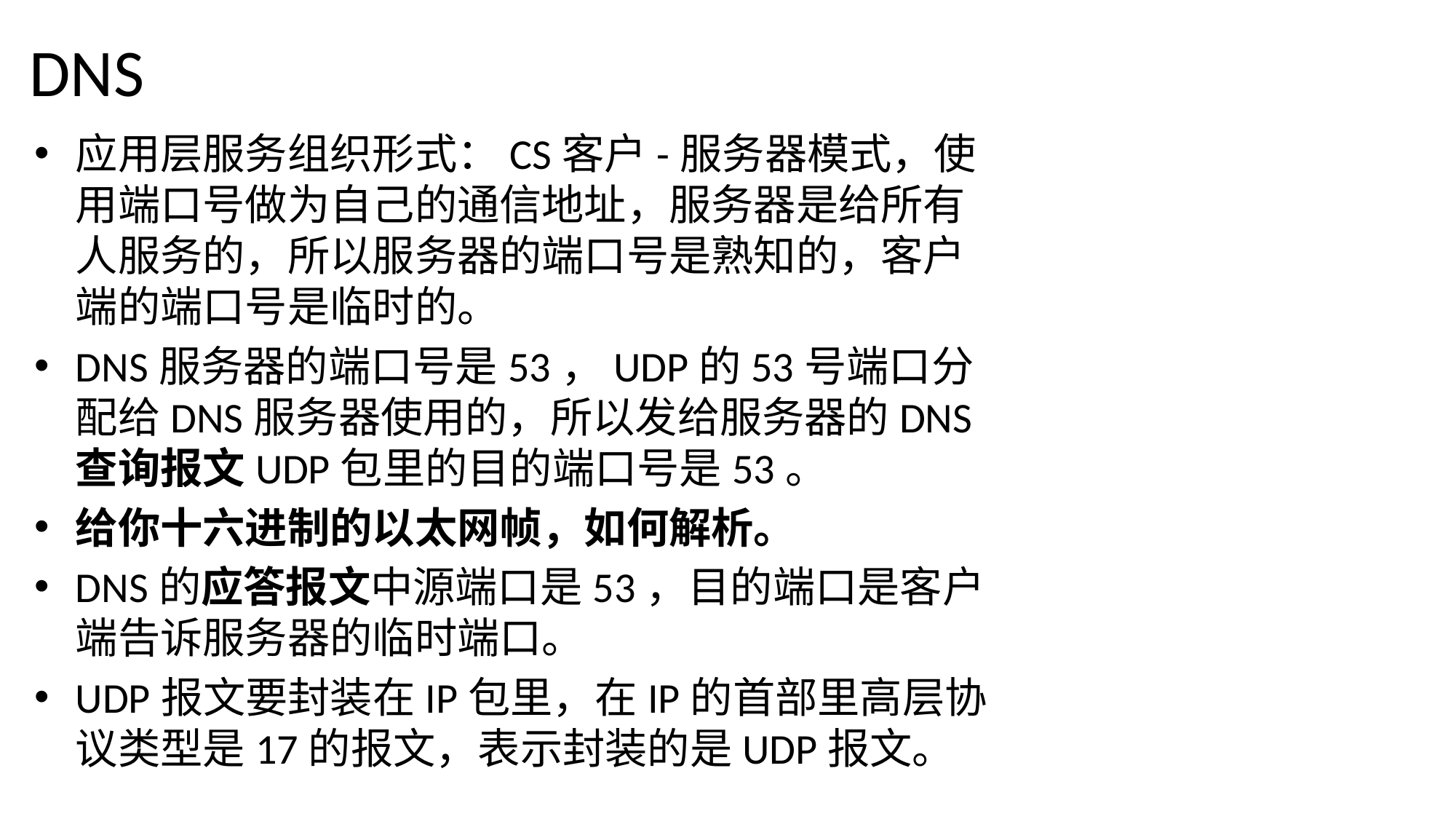

# DNS
应用层服务组织形式：CS客户-服务器模式，使用端口号做为自己的通信地址，服务器是给所有人服务的，所以服务器的端口号是熟知的，客户端的端口号是临时的。
DNS服务器的端口号是53，UDP的53号端口分配给DNS服务器使用的，所以发给服务器的DNS查询报文UDP包里的目的端口号是53。
给你十六进制的以太网帧，如何解析。
DNS的应答报文中源端口是53，目的端口是客户端告诉服务器的临时端口。
UDP报文要封装在IP包里，在IP的首部里高层协议类型是17的报文，表示封装的是UDP报文。